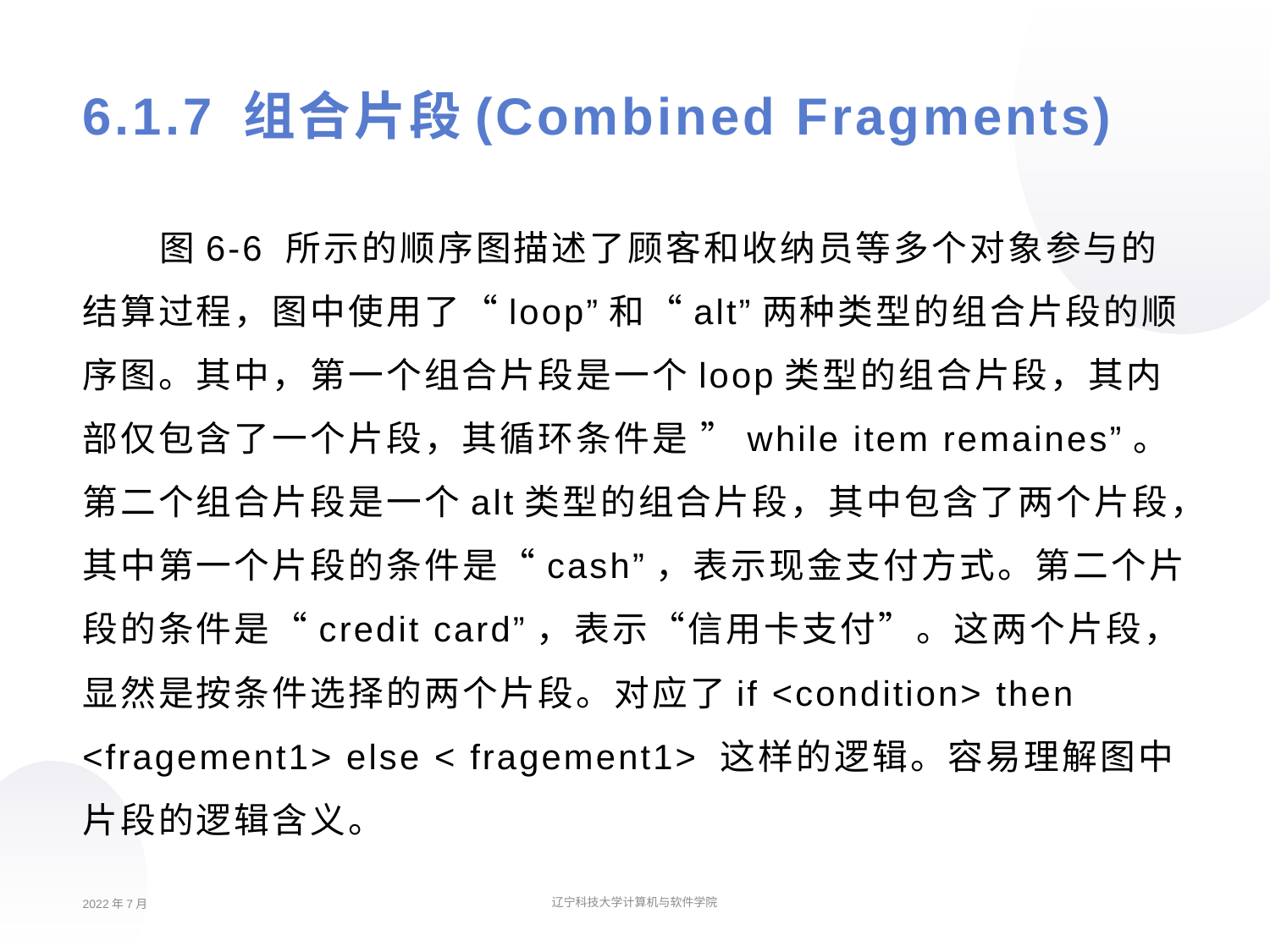

# 6.1.7 组合片段(Combined Fragments)
图6-6 所示的顺序图描述了顾客和收纳员等多个对象参与的结算过程，图中使用了“loop”和“alt”两种类型的组合片段的顺序图。其中，第一个组合片段是一个loop类型的组合片段，其内部仅包含了一个片段，其循环条件是 ”while item remaines”。 第二个组合片段是一个alt类型的组合片段，其中包含了两个片段，其中第一个片段的条件是“cash”，表示现金支付方式。第二个片段的条件是“credit card”，表示“信用卡支付”。这两个片段，显然是按条件选择的两个片段。对应了if <condition> then <fragement1> else < fragement1> 这样的逻辑。容易理解图中片段的逻辑含义。

2022年7月
23
辽宁科技大学计算机与软件学院